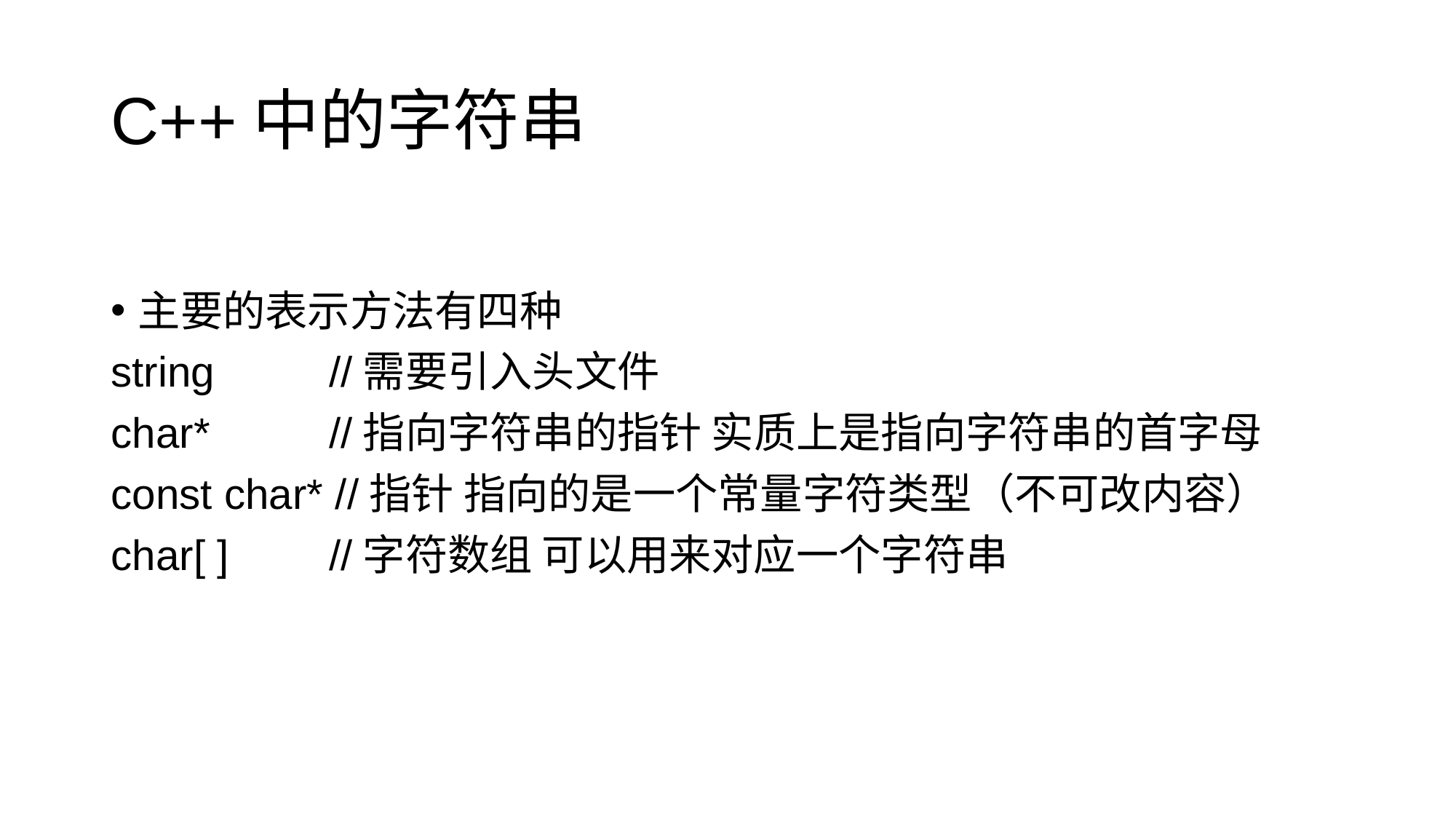

# C++中的字符串

主要的表示方法有四种
string 	//需要引入头文件
char*		//指向字符串的指针 实质上是指向字符串的首字母
const char* //指针 指向的是一个常量字符类型（不可改内容）
char[ ]	//字符数组 可以用来对应一个字符串